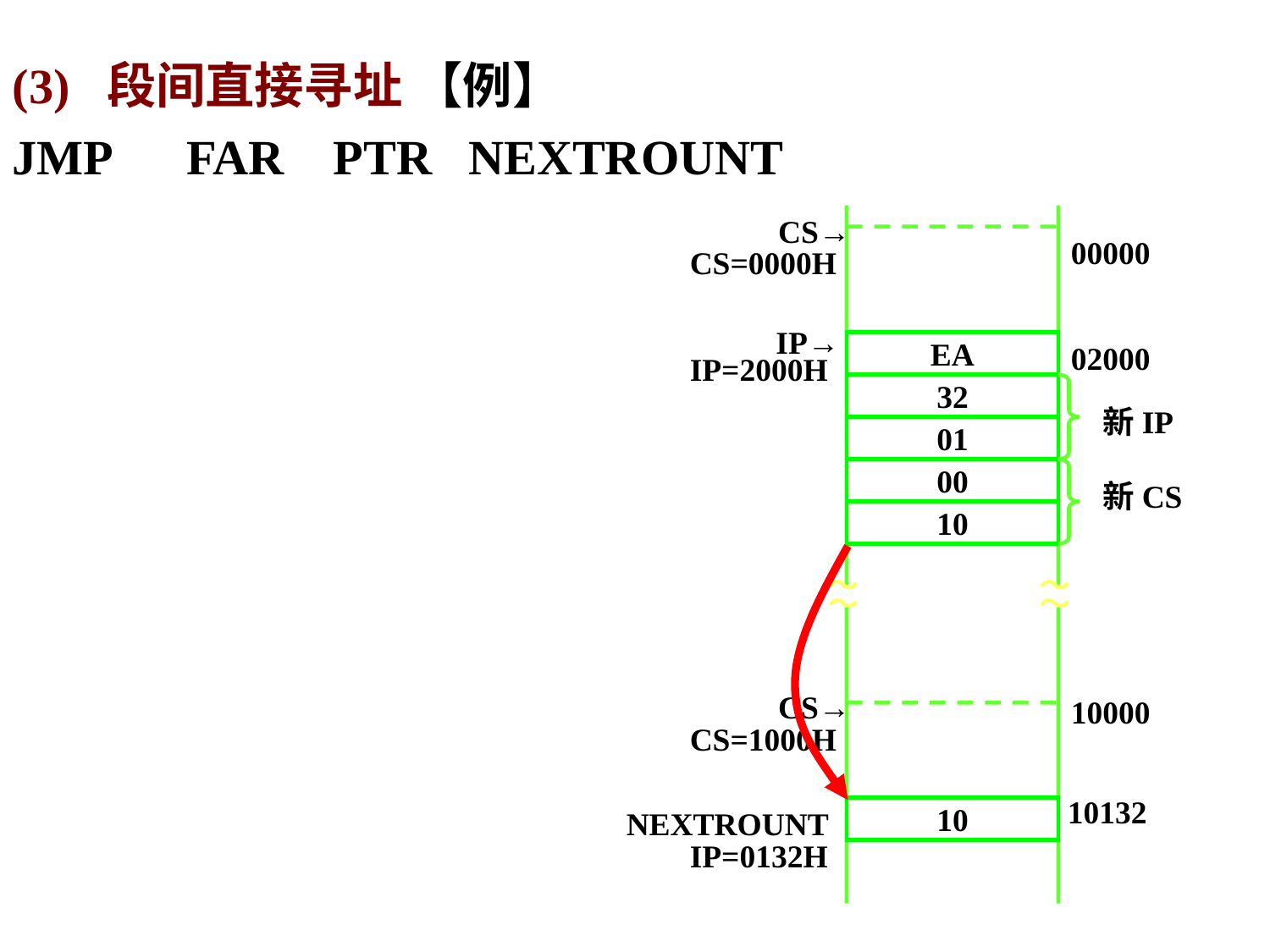

(3)  段间直接寻址 【例】
JMP　FAR    PTR   NEXTROUNT
           CS→

00000
CS=0000H
           IP→
EA
02000
IP=2000H
32

新IP
01
00

新CS
10

～
～
～
～

           CS→
10000

CS=1000H
10132
NEXTROUNT
10
IP=0132H